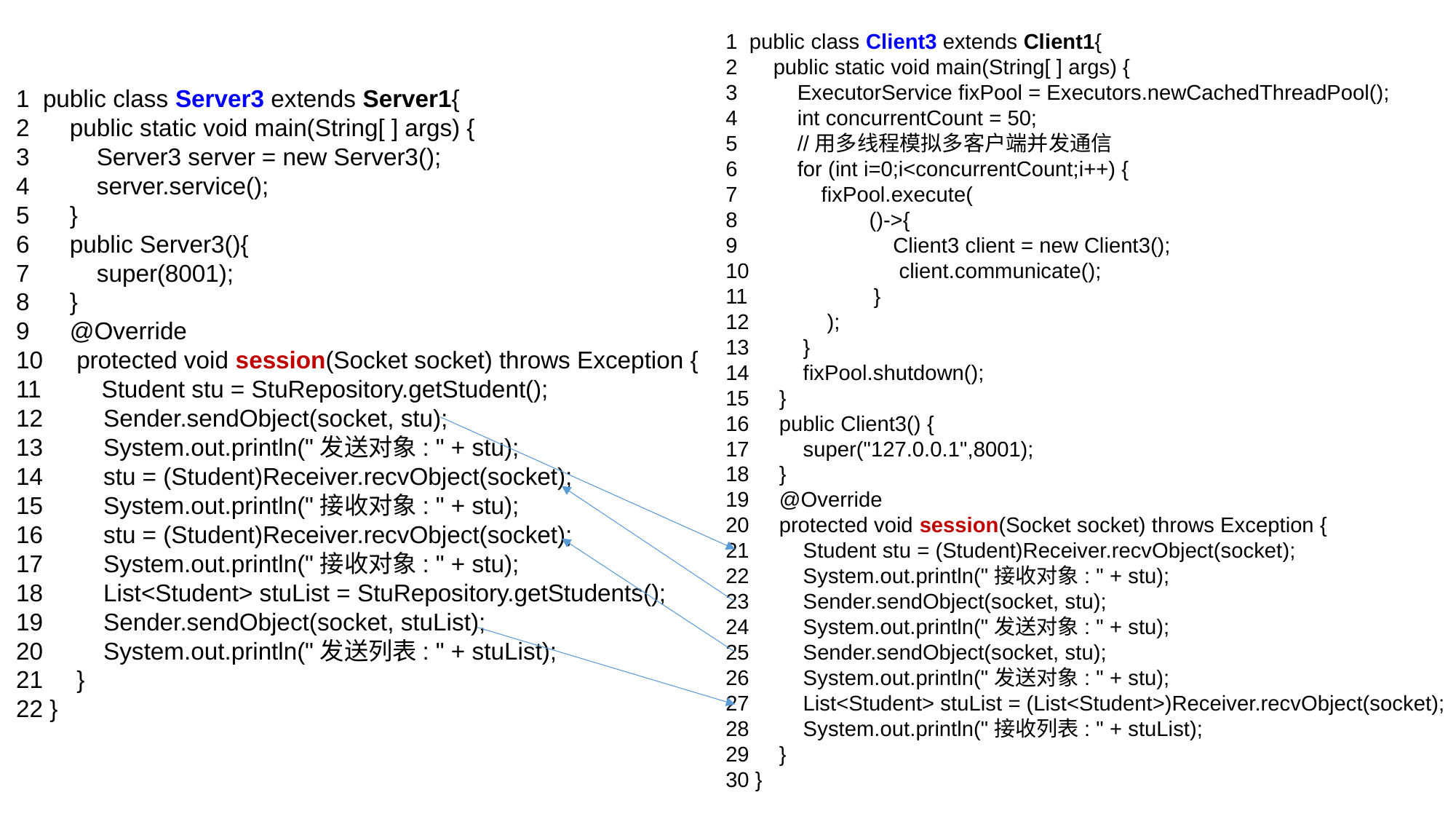

1  public class Client3 extends Client1{
2      public static void main(String[ ] args) {
3          ExecutorService fixPool = Executors.newCachedThreadPool();
4          int concurrentCount = 50;
5          //用多线程模拟多客户端并发通信
6          for (int i=0;i<concurrentCount;i++) {
7              fixPool.execute(
8                      ()->{
9                          Client3 client = new Client3();
10                         client.communicate();
11                     }
12             );
13         }
14         fixPool.shutdown();
15     }
16     public Client3() {
17         super("127.0.0.1",8001);
18     }
19     @Override
20     protected void session(Socket socket) throws Exception {
21         Student stu = (Student)Receiver.recvObject(socket);
22         System.out.println("接收对象: " + stu);
23         Sender.sendObject(socket, stu);
24         System.out.println("发送对象: " + stu);
25         Sender.sendObject(socket, stu);
26         System.out.println("发送对象: " + stu);
27         List<Student> stuList = (List<Student>)Receiver.recvObject(socket);
28         System.out.println("接收列表: " + stuList);
29     }
30 }
1  public class Server3 extends Server1{
2      public static void main(String[ ] args) {
3          Server3 server = new Server3();
4          server.service();
5      }
6      public Server3(){
7          super(8001);
8      }
9      @Override
10     protected void session(Socket socket) throws Exception {
11         Student stu = StuRepository.getStudent();
12         Sender.sendObject(socket, stu);
13         System.out.println("发送对象: " + stu);
14         stu = (Student)Receiver.recvObject(socket);
15         System.out.println("接收对象: " + stu);
16         stu = (Student)Receiver.recvObject(socket);
17         System.out.println("接收对象: " + stu);
18         List<Student> stuList = StuRepository.getStudents();
19         Sender.sendObject(socket, stuList);
20         System.out.println("发送列表: " + stuList);
21     }
22 }